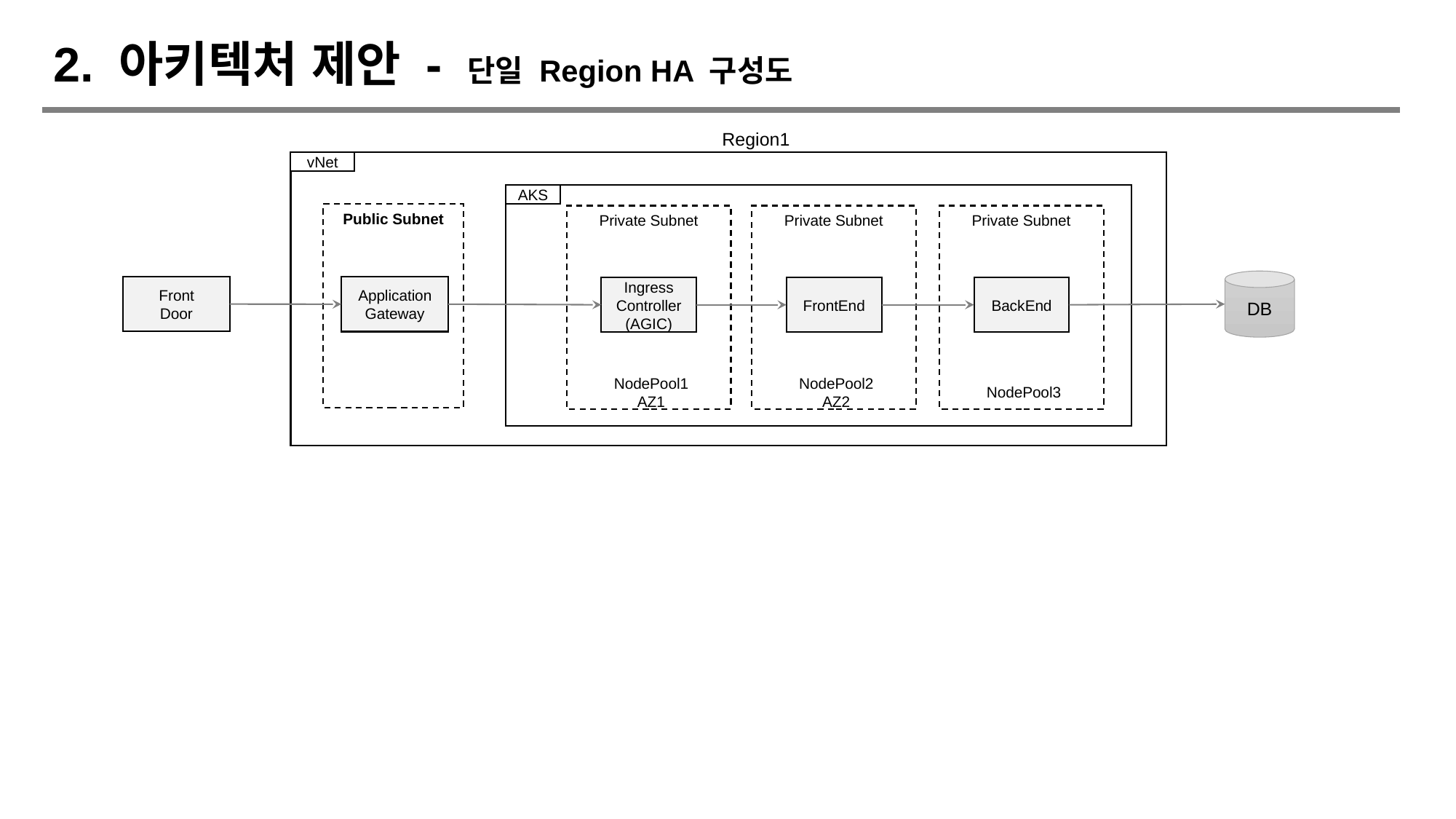

# 2. 아키텍처 제안 - 단일 Region HA 구성도
Region1

vNet

AKS

Public Subnet

Private Subnet

Private Subnet

Private Subnet
DB
Front
Door
Application
Gateway
Ingress
Controller
(AGIC)
FrontEnd
BackEnd
NodePool1
AZ1
NodePool2
AZ2
NodePool3